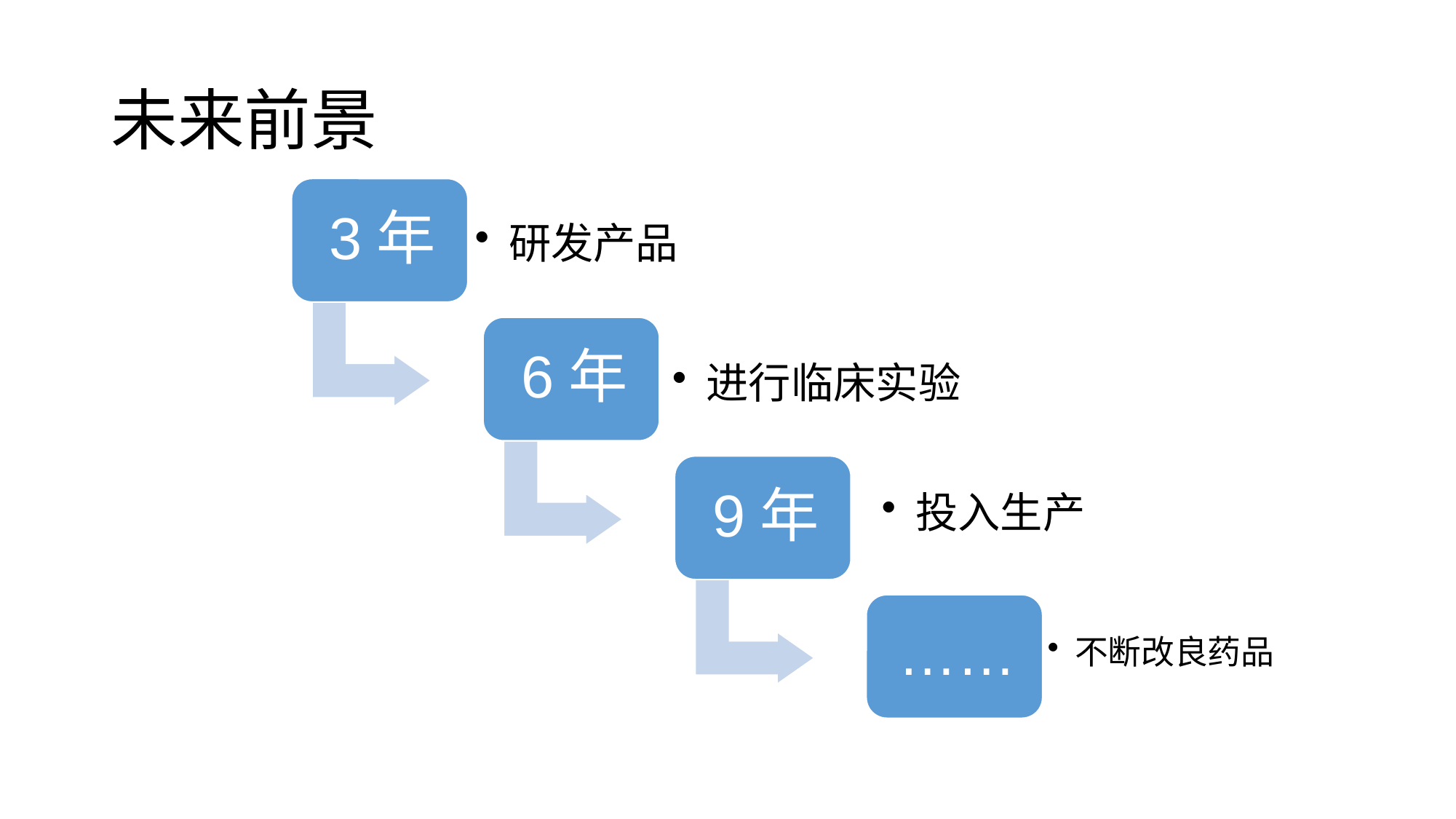

# 未来前景
3年
研发产品
6年
进行临床实验
9年
投入生产
……
不断改良药品